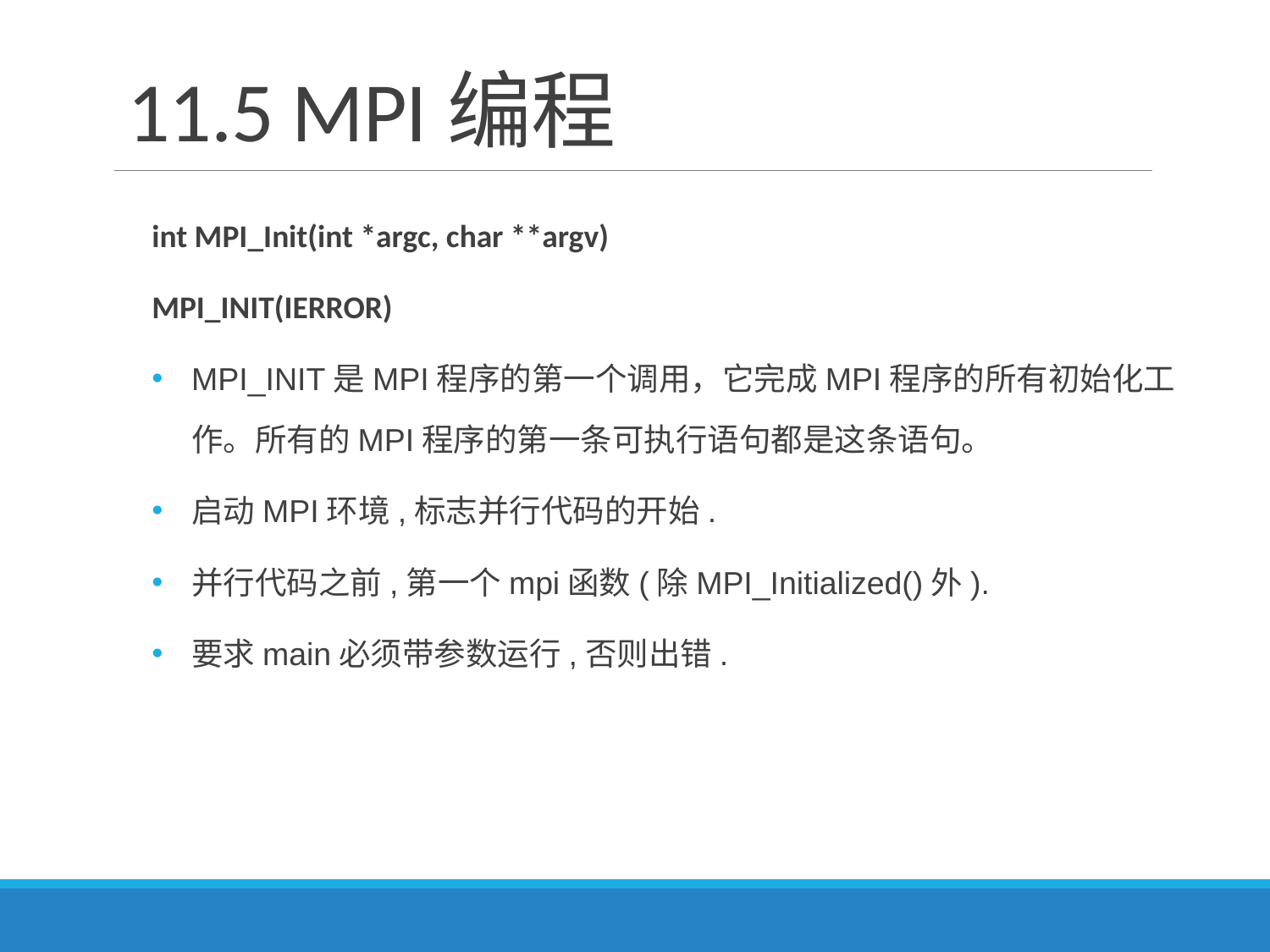

# 11.5 MPI编程
int MPI_Init(int *argc, char **argv)
MPI_INIT(IERROR)
MPI_INIT是MPI程序的第一个调用，它完成MPI程序的所有初始化工作。所有的MPI程序的第一条可执行语句都是这条语句。
启动MPI环境,标志并行代码的开始.
并行代码之前,第一个mpi函数(除MPI_Initialized()外).
要求main必须带参数运行,否则出错.
74